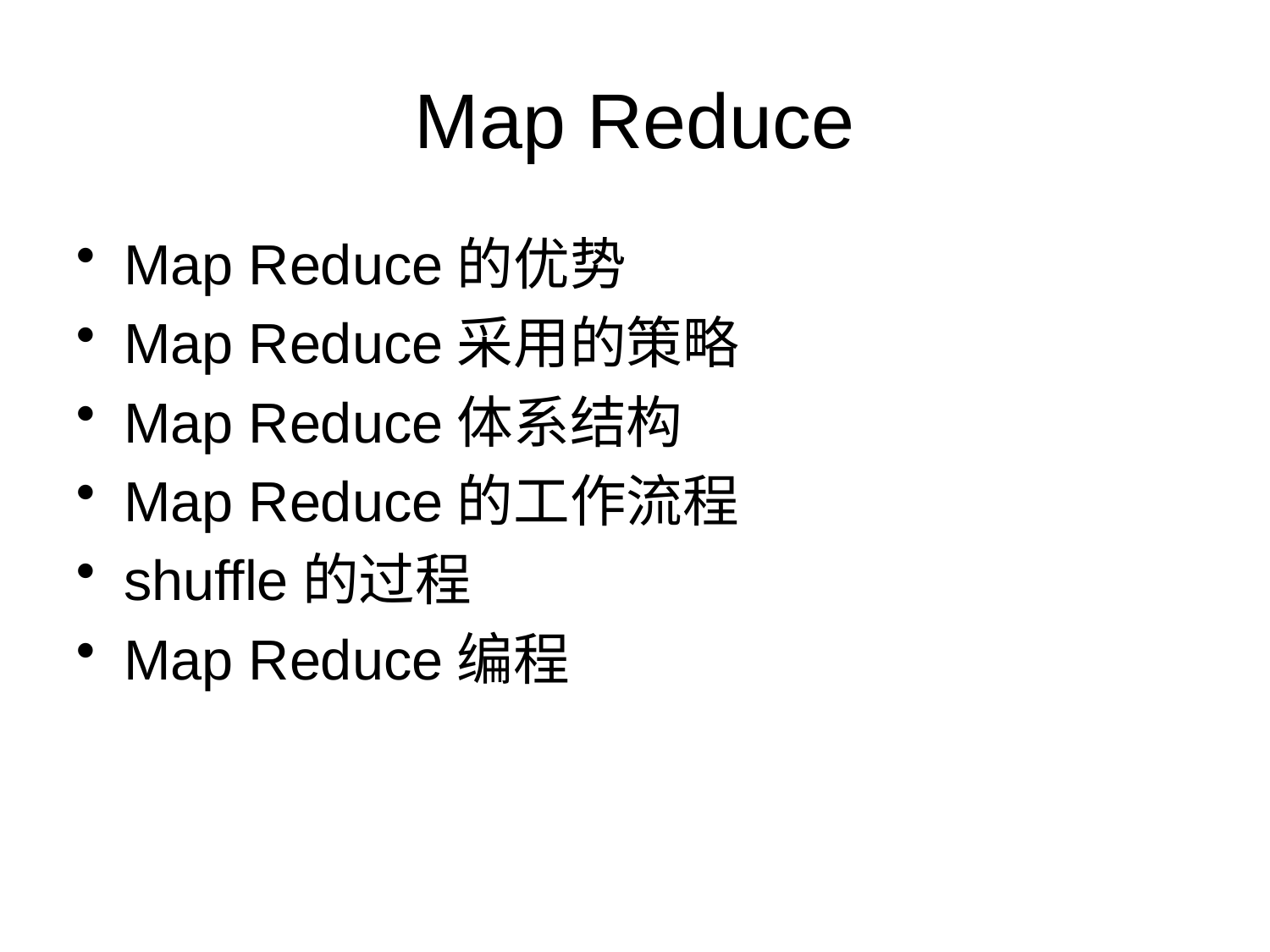

# Map Reduce
Map Reduce的优势
Map Reduce采用的策略
Map Reduce体系结构
Map Reduce的工作流程
shuffle的过程
Map Reduce编程